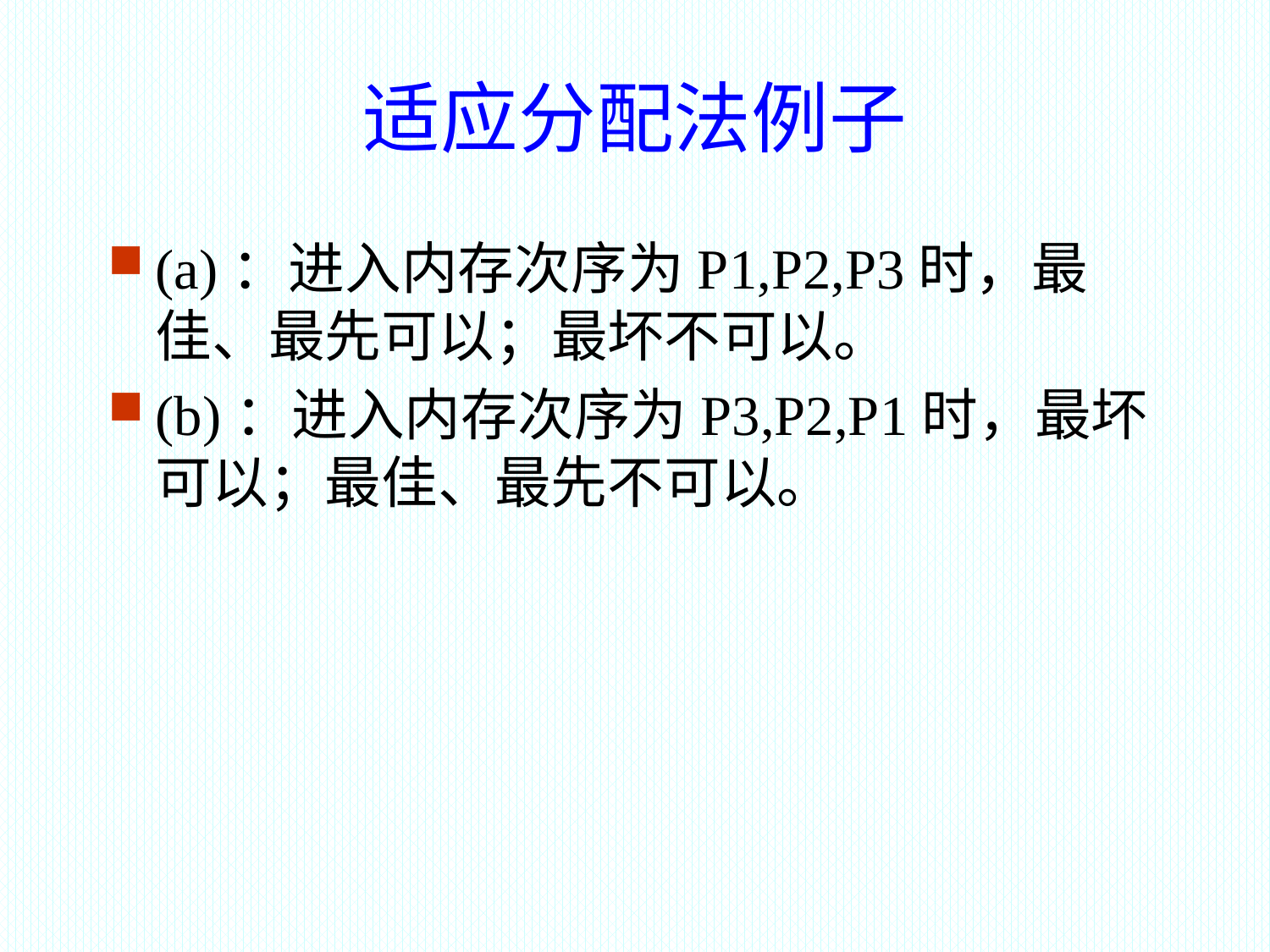

# 适应分配法例子
(a)：进入内存次序为P1,P2,P3时，最佳、最先可以；最坏不可以。
(b)：进入内存次序为P3,P2,P1时，最坏可以；最佳、最先不可以。